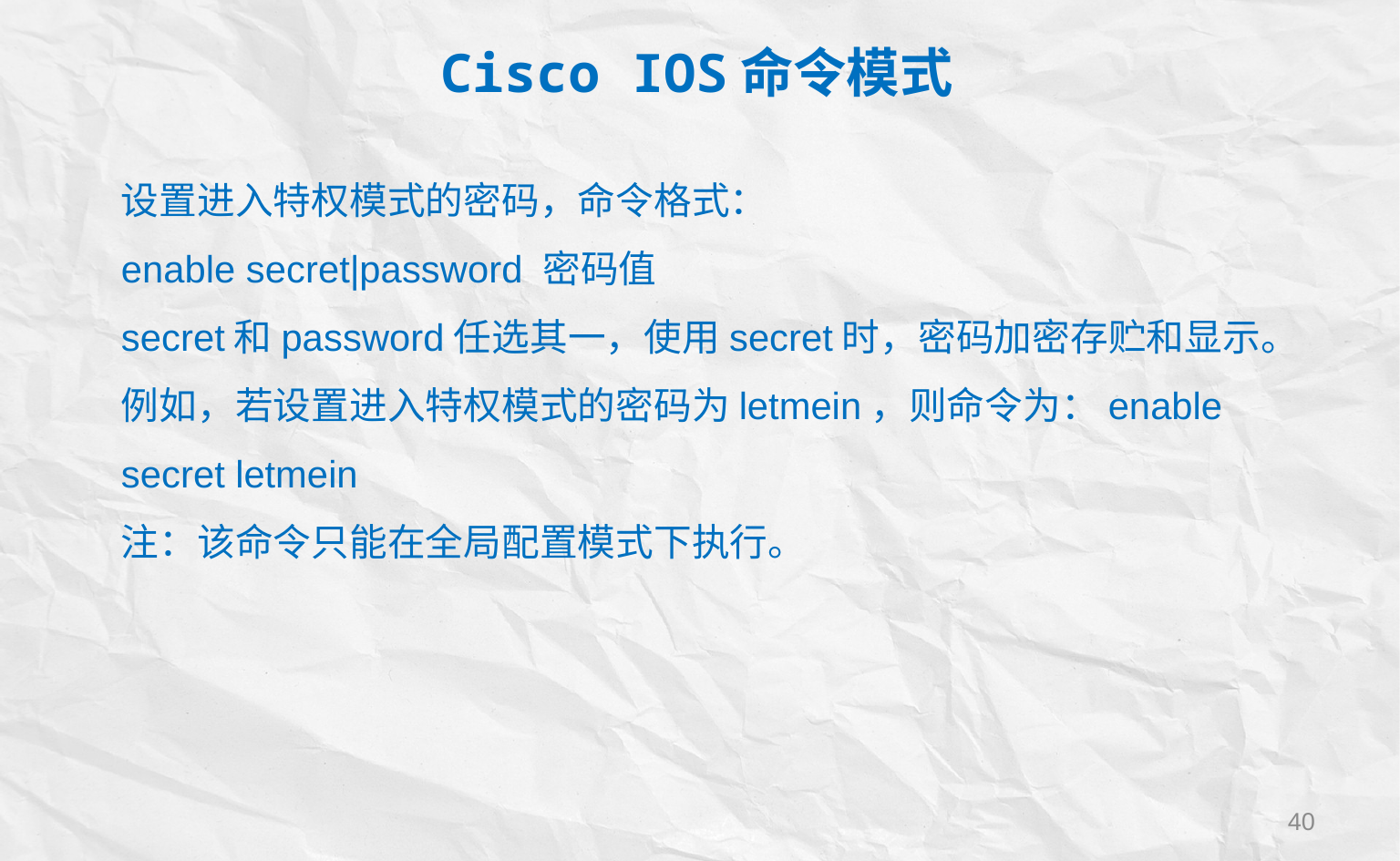

Cisco IOS命令模式
设置进入特权模式的密码，命令格式：
enable secret|password 密码值
secret和password任选其一，使用secret时，密码加密存贮和显示。
例如，若设置进入特权模式的密码为letmein，则命令为：enable secret letmein
注：该命令只能在全局配置模式下执行。

 40